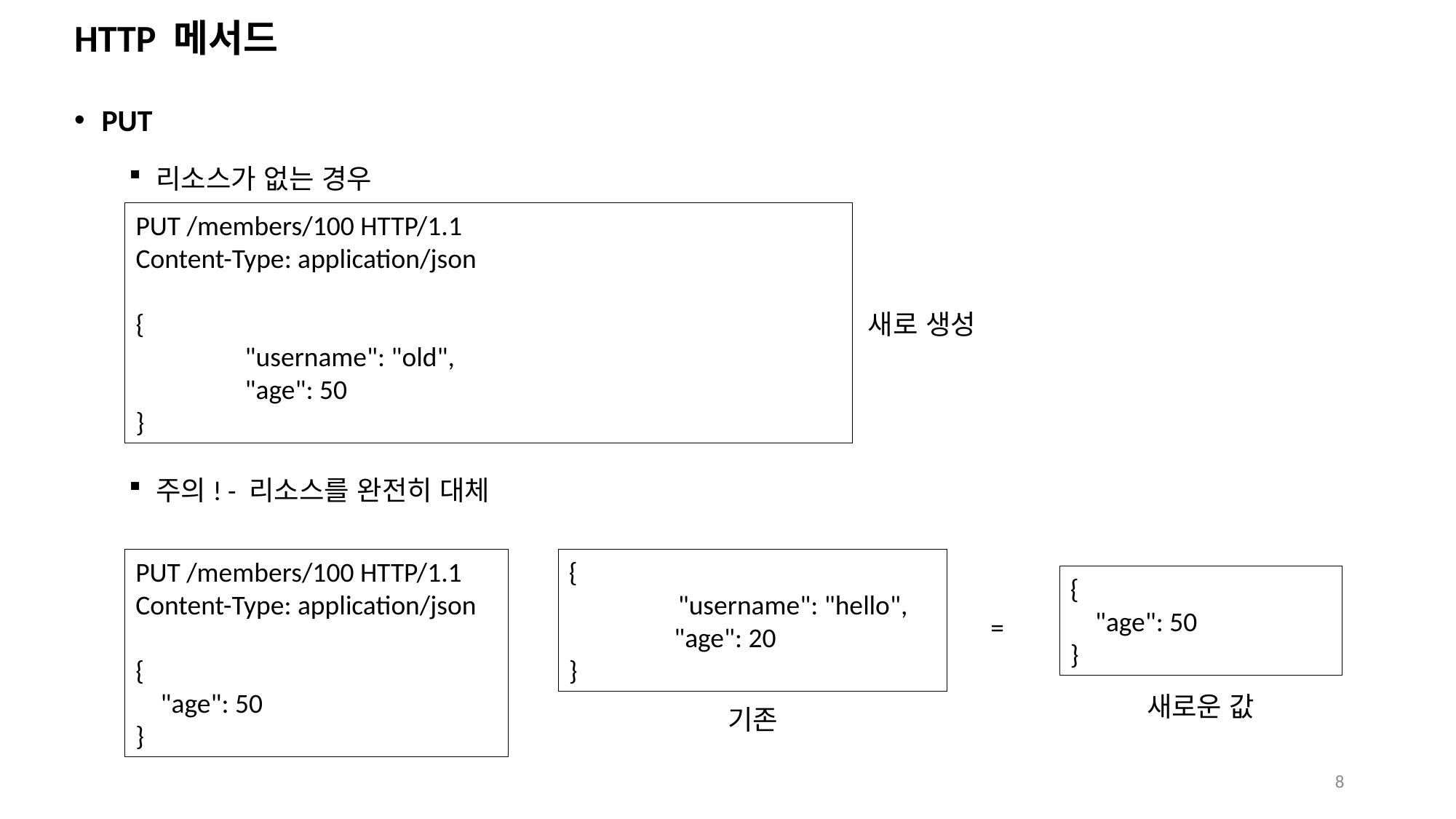

# HTTP 메서드
PUT
리소스가 없는 경우

주의! - 리소스를 완전히 대체

PUT /members/100 HTTP/1.1
Content-Type: application/json

{
	"username": "old",
	"age": 50
}
새로 생성
PUT /members/100 HTTP/1.1
Content-Type: application/json

{
    "age": 50
}
{
	"username": "hello",
                 "age": 20
}
{
    "age": 50
}
=
새로운 값
기존
8